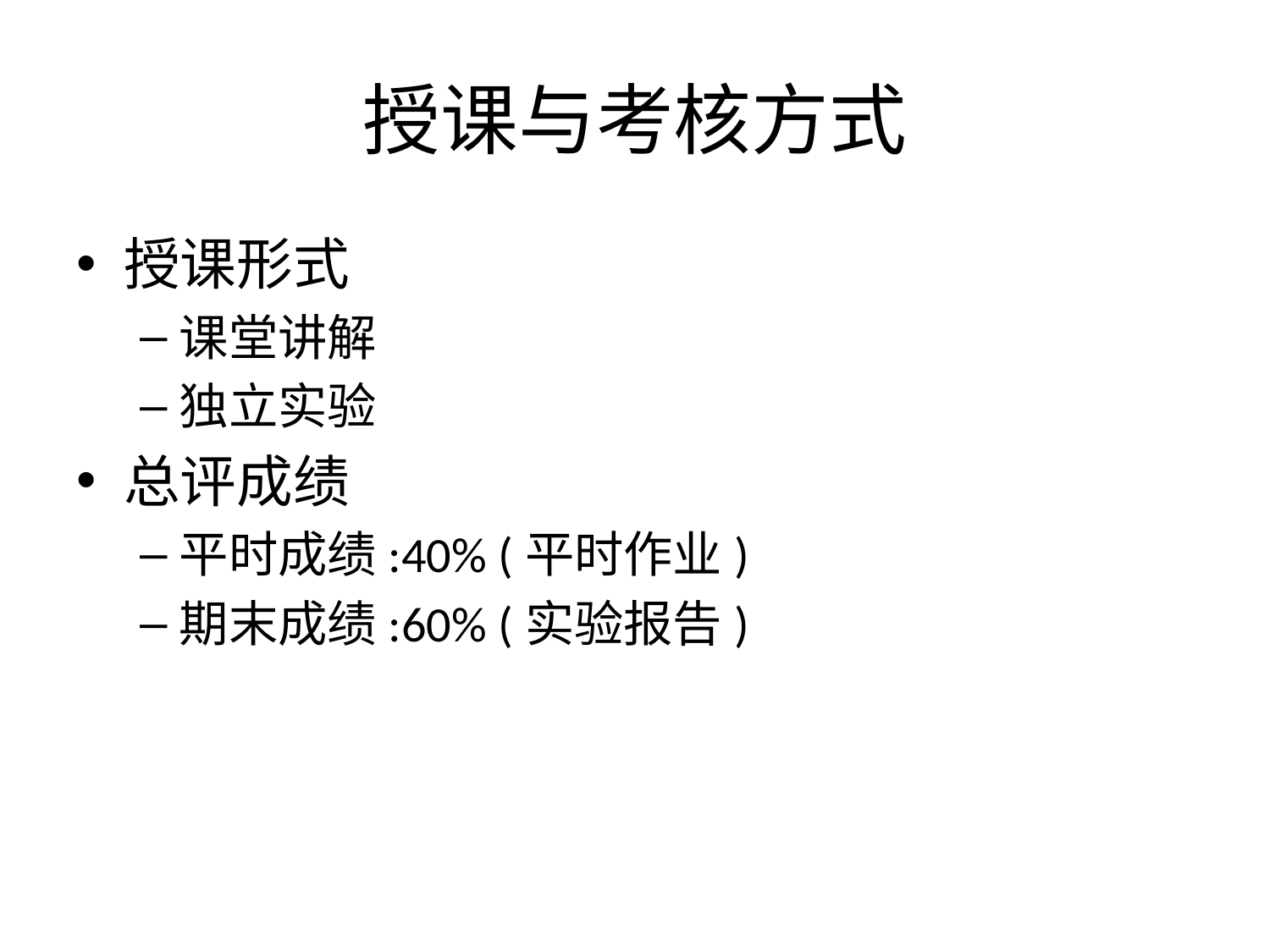

# 授课与考核方式
授课形式
课堂讲解
独立实验
总评成绩
平时成绩:40% (平时作业)
期末成绩:60% (实验报告)